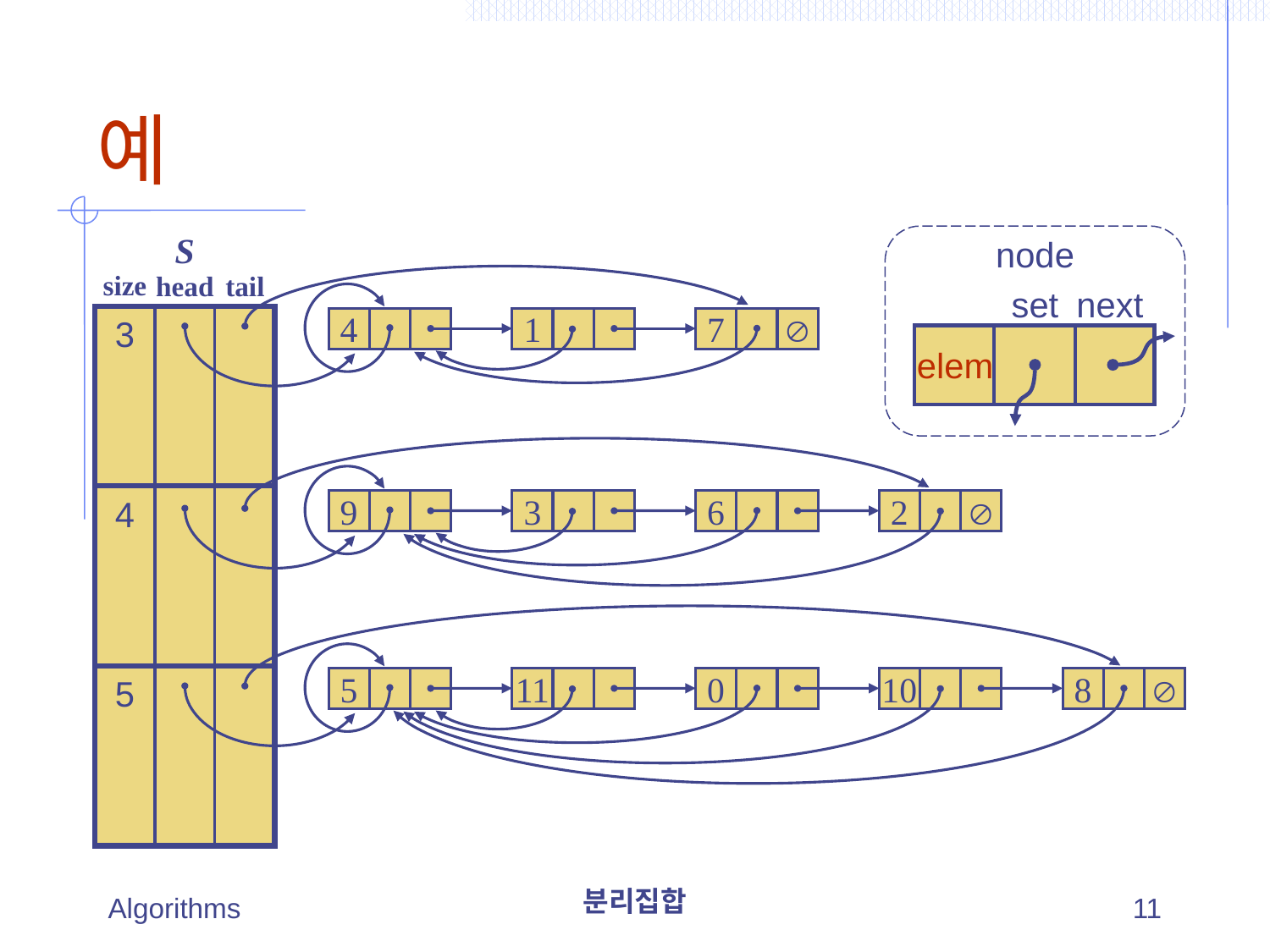

# 예
S

node
size
head
tail

4

1

7

∅
set
next
3

elem

9

3

6

2

∅

4

5

11

0

10

8

∅

5

Algorithms
분리집합
11